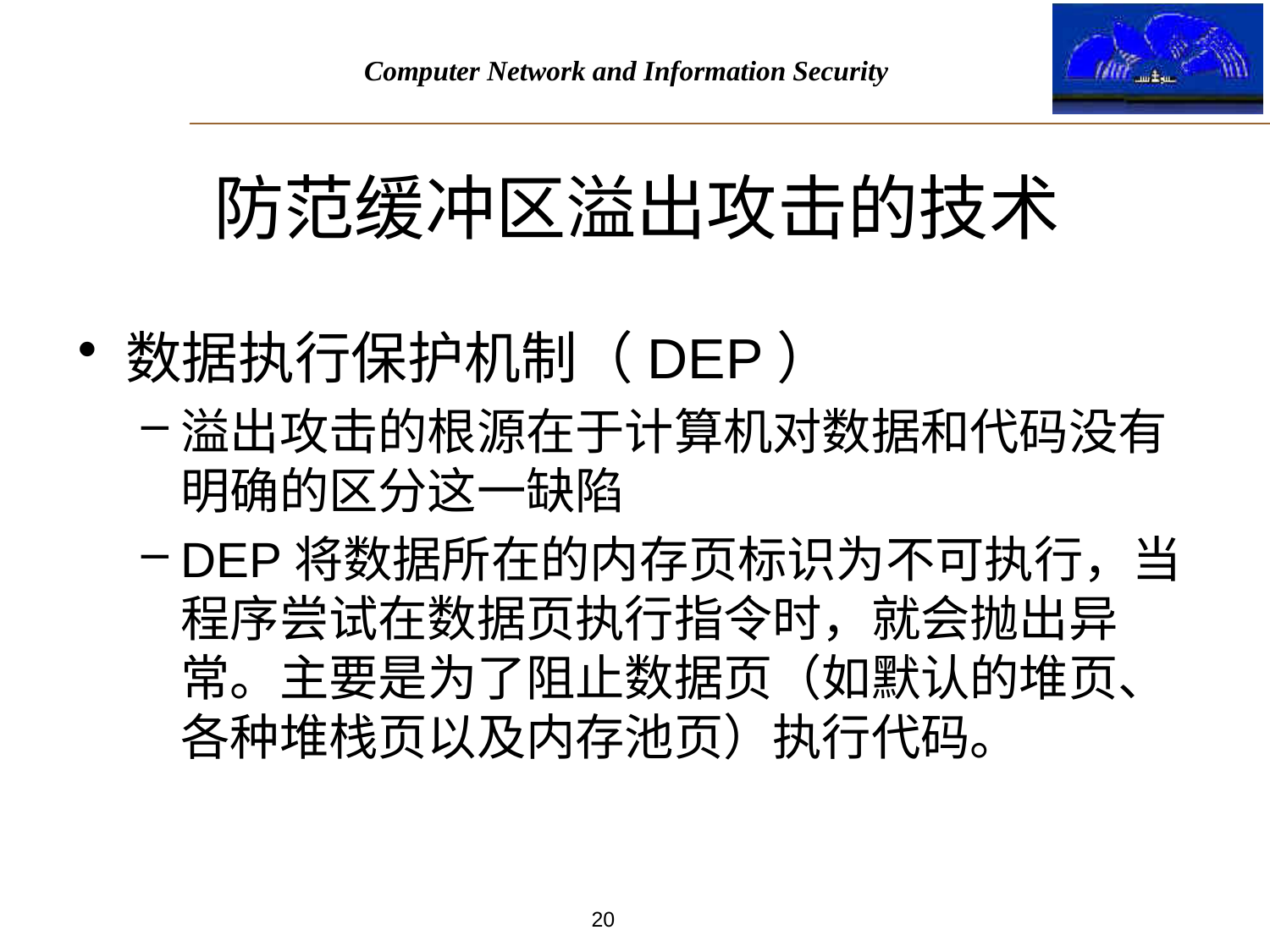

防范缓冲区溢出攻击的技术
数据执行保护机制（DEP）
溢出攻击的根源在于计算机对数据和代码没有明确的区分这一缺陷
DEP将数据所在的内存页标识为不可执行，当程序尝试在数据页执行指令时，就会抛出异常。主要是为了阻止数据页（如默认的堆页、各种堆栈页以及内存池页）执行代码。
20